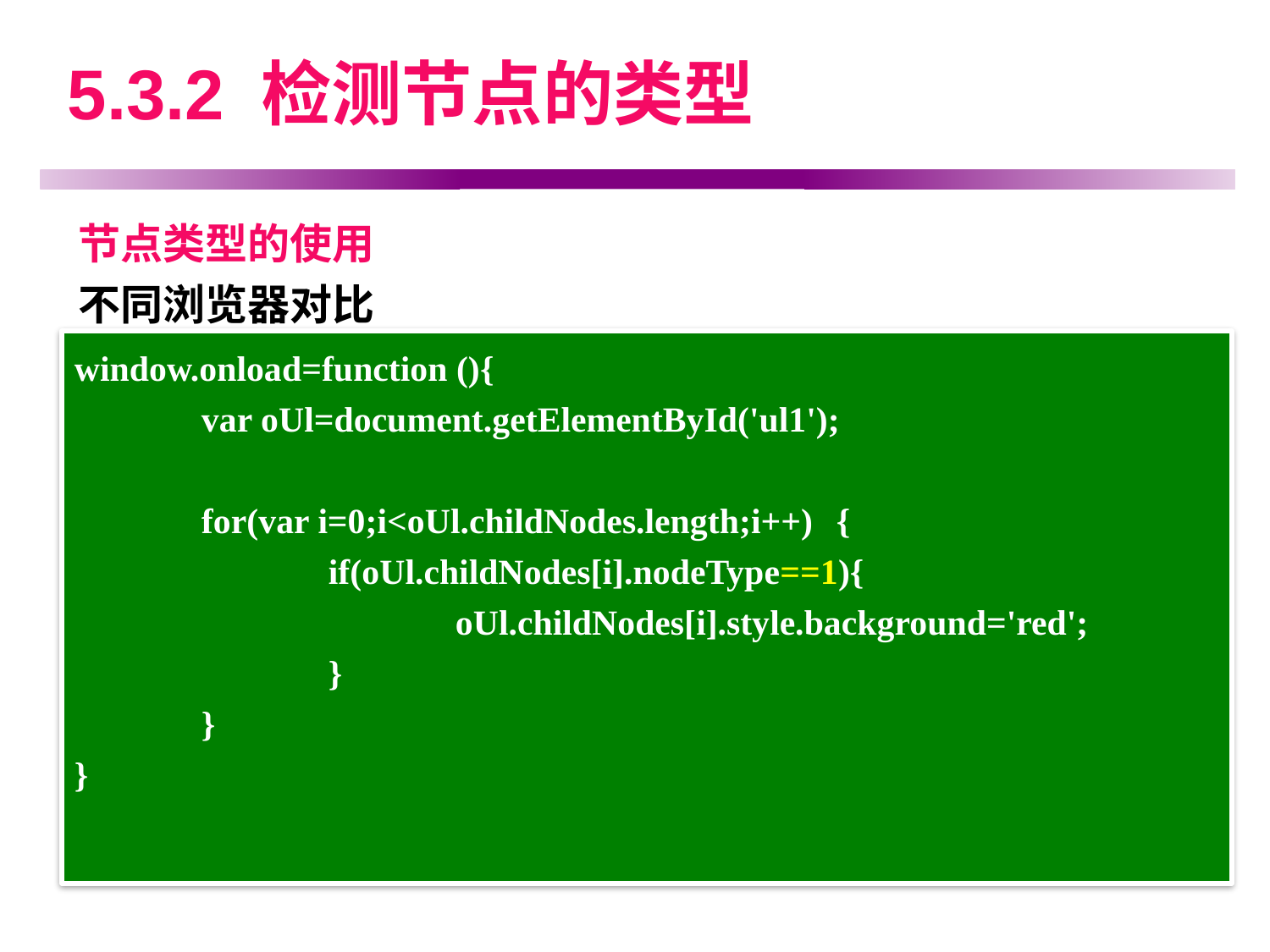

# 5.3.2 检测节点的类型
节点类型的使用
不同浏览器对比
window.onload=function (){
	var oUl=document.getElementById('ul1');

	for(var i=0;i<oUl.childNodes.length;i++)	{
		if(oUl.childNodes[i].nodeType==1){
			oUl.childNodes[i].style.background='red';
		}
	}
}